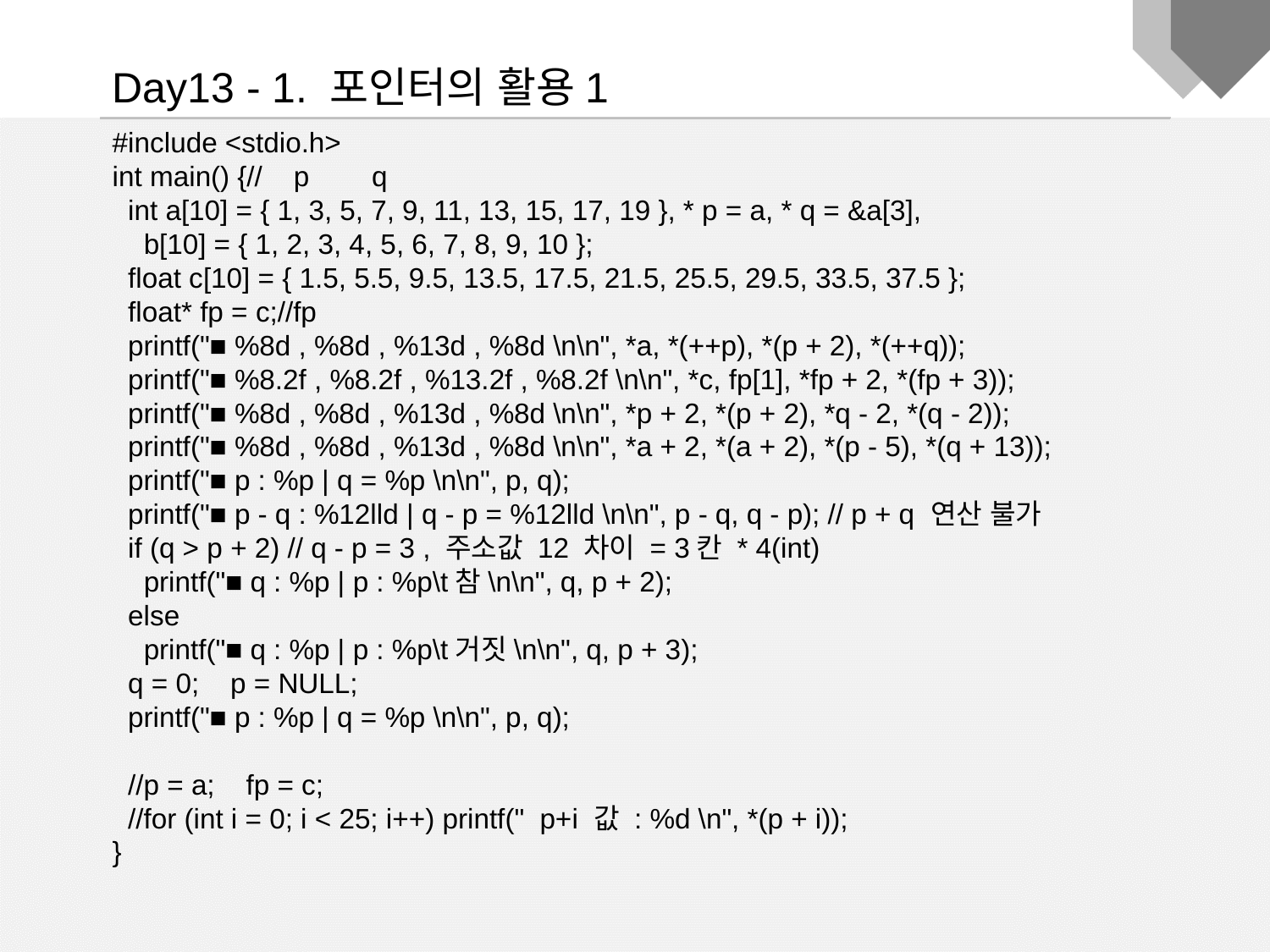

Day13 - 1. 포인터의 활용1
#include <stdio.h>
int main() {//    p        q
  int a[10] = { 1, 3, 5, 7, 9, 11, 13, 15, 17, 19 }, * p = a, * q = &a[3],
    b[10] = { 1, 2, 3, 4, 5, 6, 7, 8, 9, 10 };
  float c[10] = { 1.5, 5.5, 9.5, 13.5, 17.5, 21.5, 25.5, 29.5, 33.5, 37.5 };
  float* fp = c;//fp
  printf("■ %8d , %8d , %13d , %8d \n\n", *a, *(++p), *(p + 2), *(++q));
  printf("■ %8.2f , %8.2f , %13.2f , %8.2f \n\n", *c, fp[1], *fp + 2, *(fp + 3));
  printf("■ %8d , %8d , %13d , %8d \n\n", *p + 2, *(p + 2), *q - 2, *(q - 2));
  printf("■ %8d , %8d , %13d , %8d \n\n", *a + 2, *(a + 2), *(p - 5), *(q + 13));
  printf("■ p : %p | q = %p \n\n", p, q);
  printf("■ p - q : %12lld | q - p = %12lld \n\n", p - q, q - p); // p + q 연산 불가
  if (q > p + 2) // q - p = 3 , 주소값 12 차이 = 3칸 * 4(int)
    printf("■ q : %p | p : %p\t참\n\n", q, p + 2);
  else
    printf("■ q : %p | p : %p\t거짓\n\n", q, p + 3);
  q = 0;    p = NULL;
  printf("■ p : %p | q = %p \n\n", p, q);

  //p = a;    fp = c;
  //for (int i = 0; i < 25; i++) printf("  p+i 값 : %d \n", *(p + i));
}